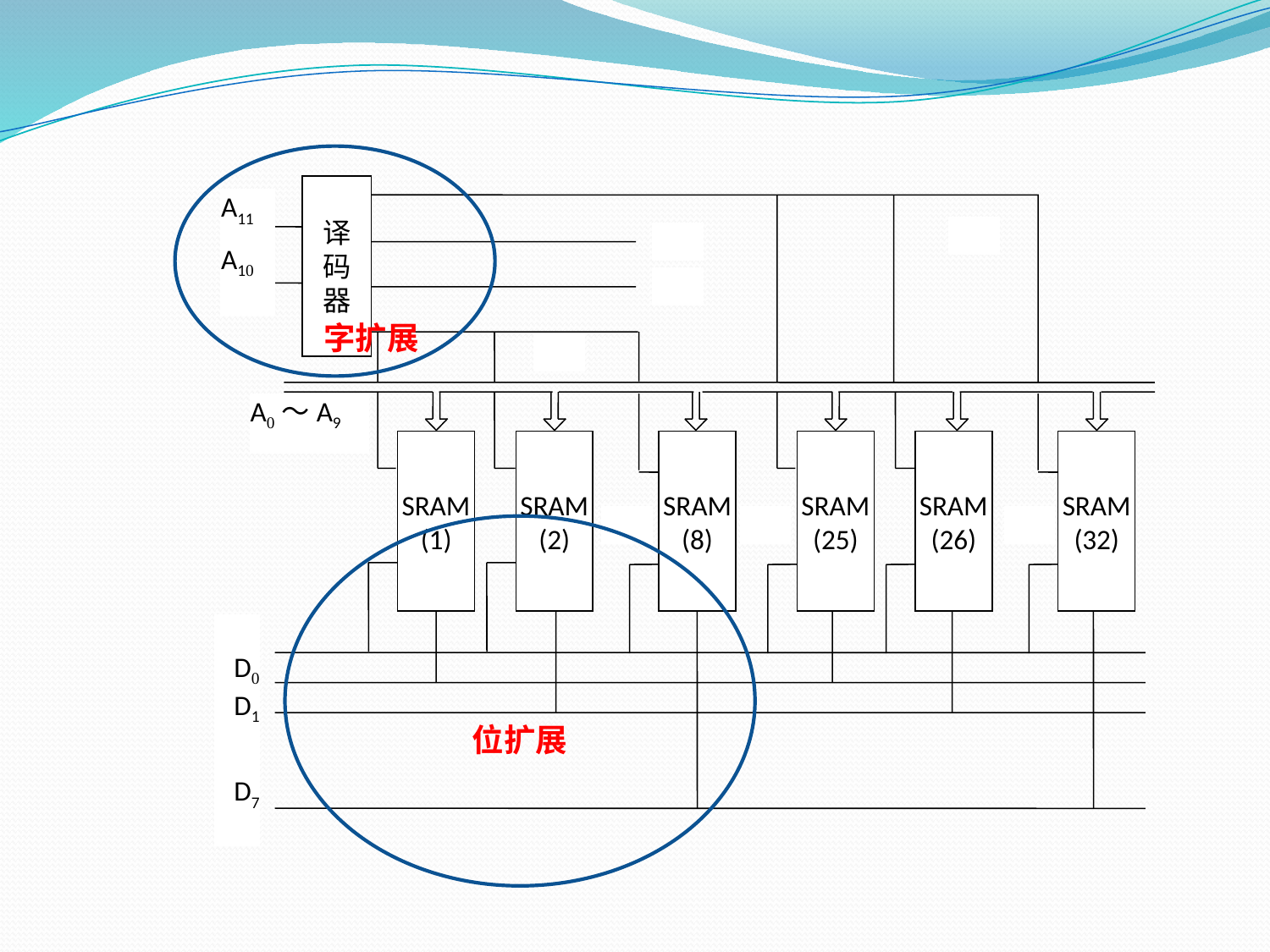

字扩展
译
码
器
A11
A10
A0～A9

D0
D1

D7

SRAM
(1)
SRAM
(2)
SRAM
(8)
SRAM
(25)
SRAM
(26)
SRAM
(32)

位扩展